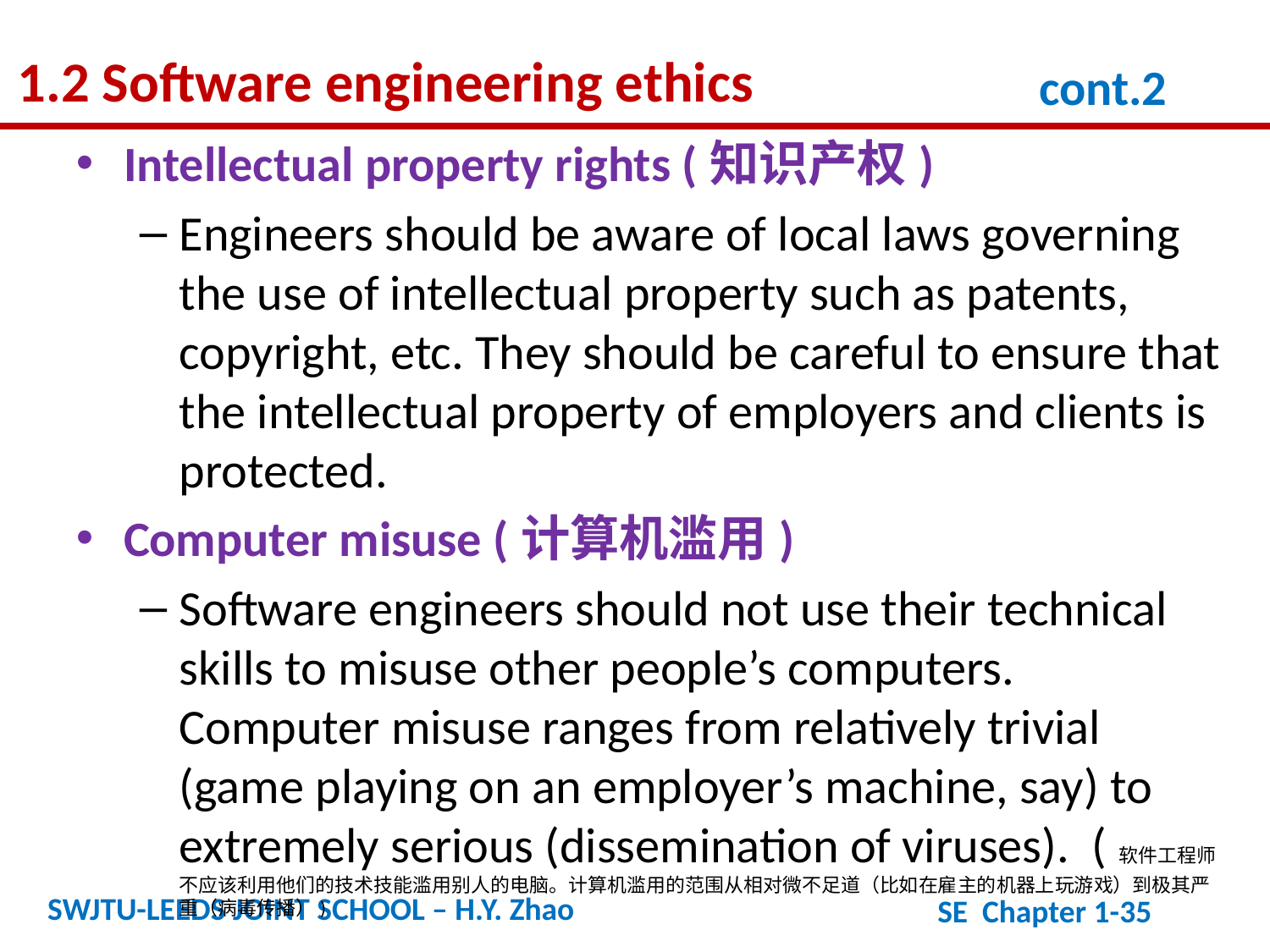

1.2 Software engineering ethics
cont.2
Intellectual property rights (知识产权)
Engineers should be aware of local laws governing the use of intellectual property such as patents, copyright, etc. They should be careful to ensure that the intellectual property of employers and clients is protected.
Computer misuse (计算机滥用)
Software engineers should not use their technical skills to misuse other people’s computers. Computer misuse ranges from relatively trivial (game playing on an employer’s machine, say) to extremely serious (dissemination of viruses).  (软件工程师不应该利用他们的技术技能滥用别人的电脑。计算机滥用的范围从相对微不足道（比如在雇主的机器上玩游戏）到极其严重（病毒传播）)
SWJTU-LEEDS JOINT SCHOOL – H.Y. Zhao
SE  Chapter 1-35